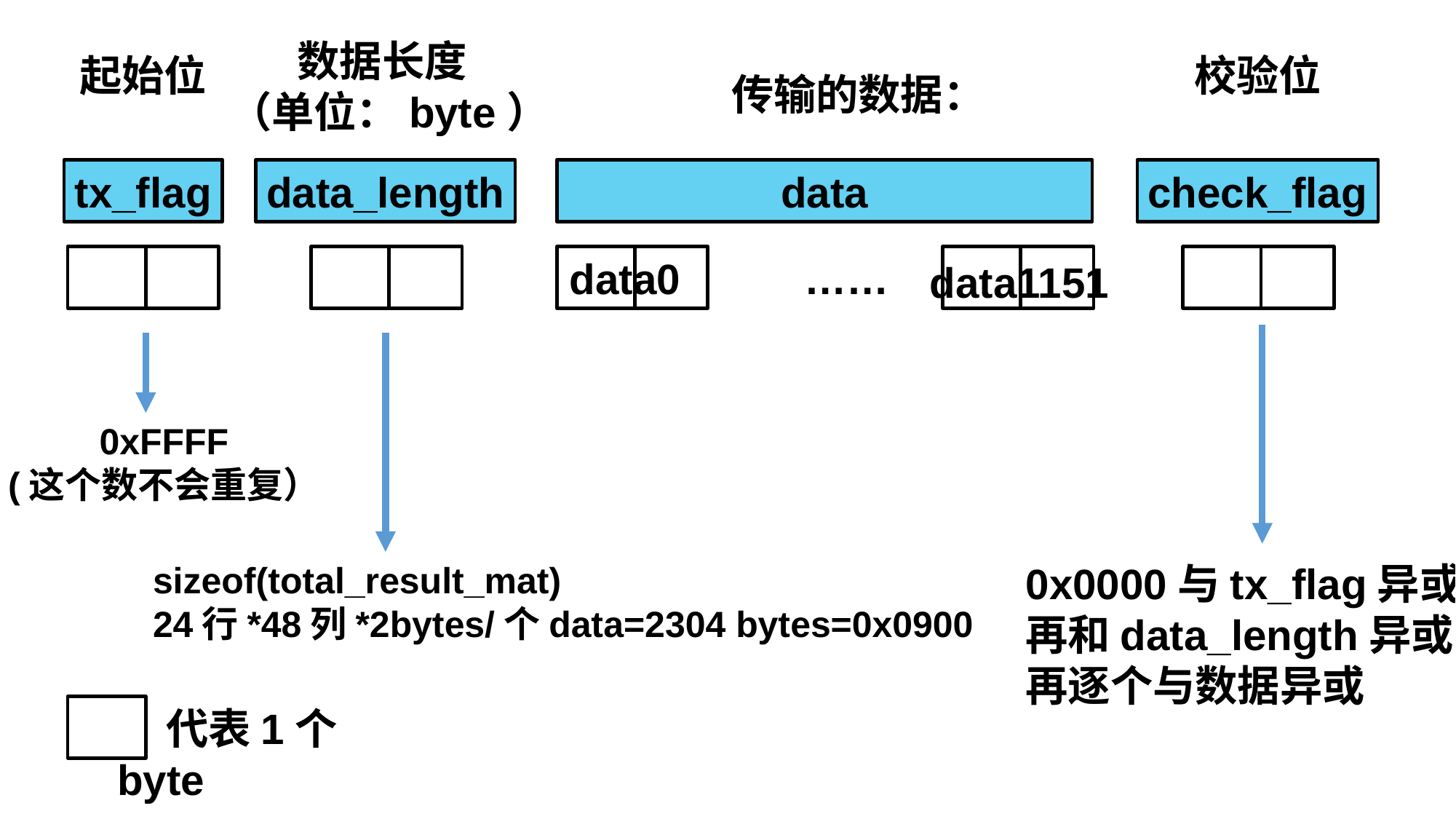

数据长度
（单位：byte）
起始位
校验位
      传输的数据：
tx_flag
data_length
data
check_flag

data0

    ……

data1151
0xFFFF
(这个数不会重复）
sizeof(total_result_mat)
24行*48列*2bytes/个data=2304 bytes=0x0900
0x0000与tx_flag异或
再和data_length异或
再逐个与数据异或

    代表1个byte